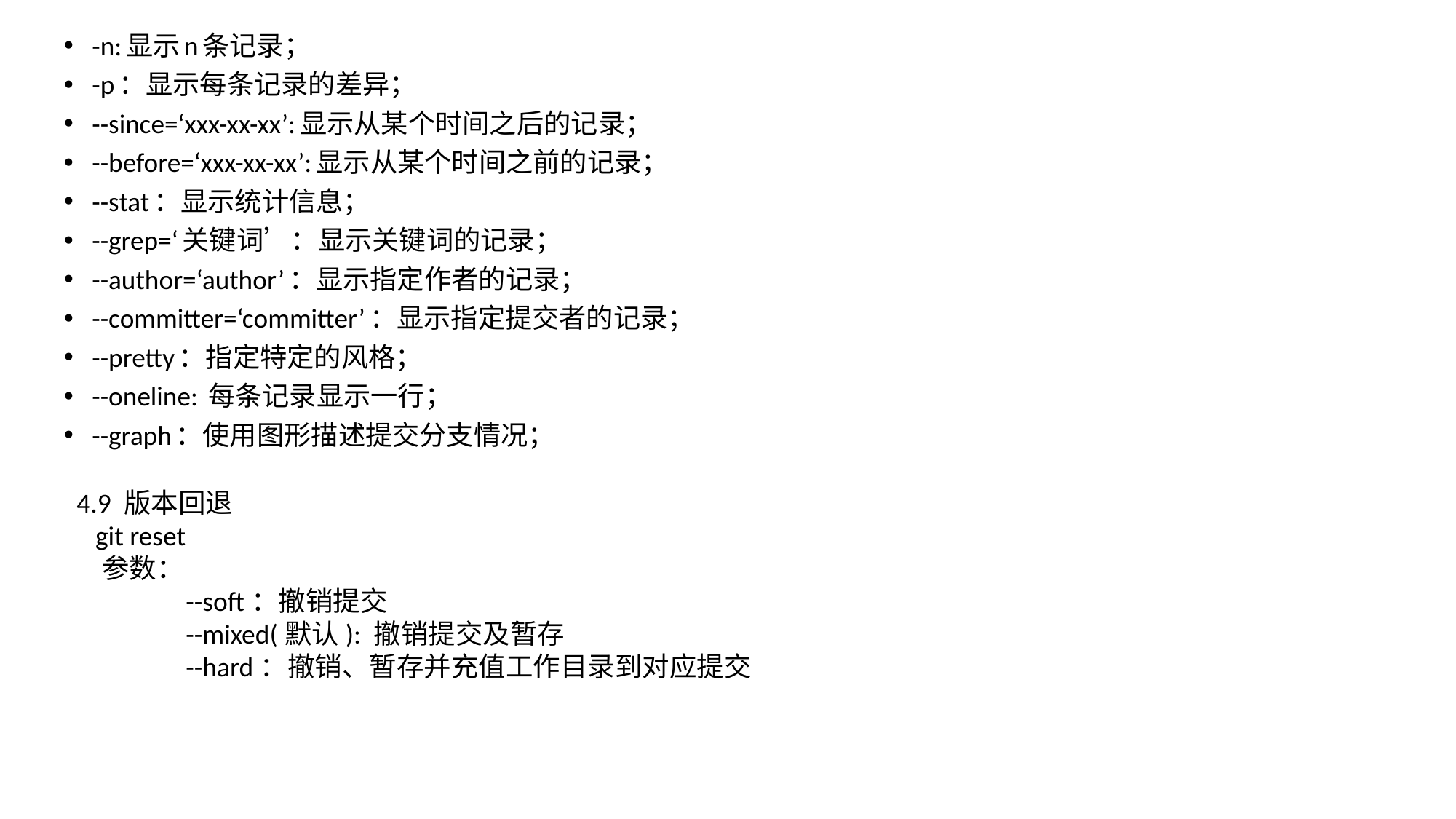

-n:显示n条记录；
-p：显示每条记录的差异；
--since=‘xxx-xx-xx’:显示从某个时间之后的记录；
--before=‘xxx-xx-xx’:显示从某个时间之前的记录；
--stat：显示统计信息；
--grep=‘关键词’：显示关键词的记录；
--author=‘author’：显示指定作者的记录；
--committer=‘committer’：显示指定提交者的记录；
--pretty：指定特定的风格；
--oneline: 每条记录显示一行；
--graph：使用图形描述提交分支情况；

4.9 版本回退
   git reset
   参数：
	--soft：撤销提交
	--mixed(默认): 撤销提交及暂存
	--hard：撤销、暂存并充值工作目录到对应提交